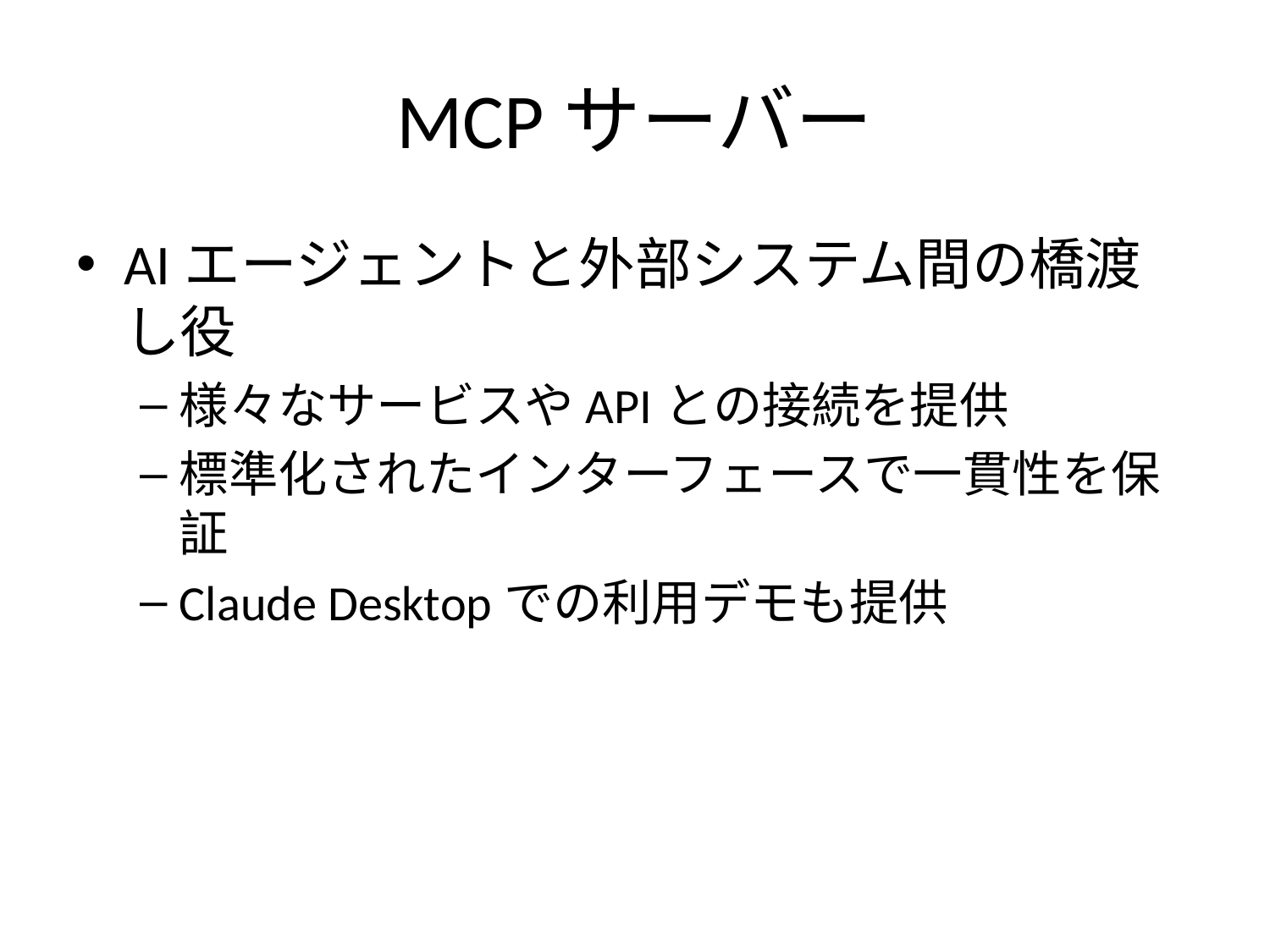

# MCPサーバー
AIエージェントと外部システム間の橋渡し役
様々なサービスやAPIとの接続を提供
標準化されたインターフェースで一貫性を保証
Claude Desktopでの利用デモも提供